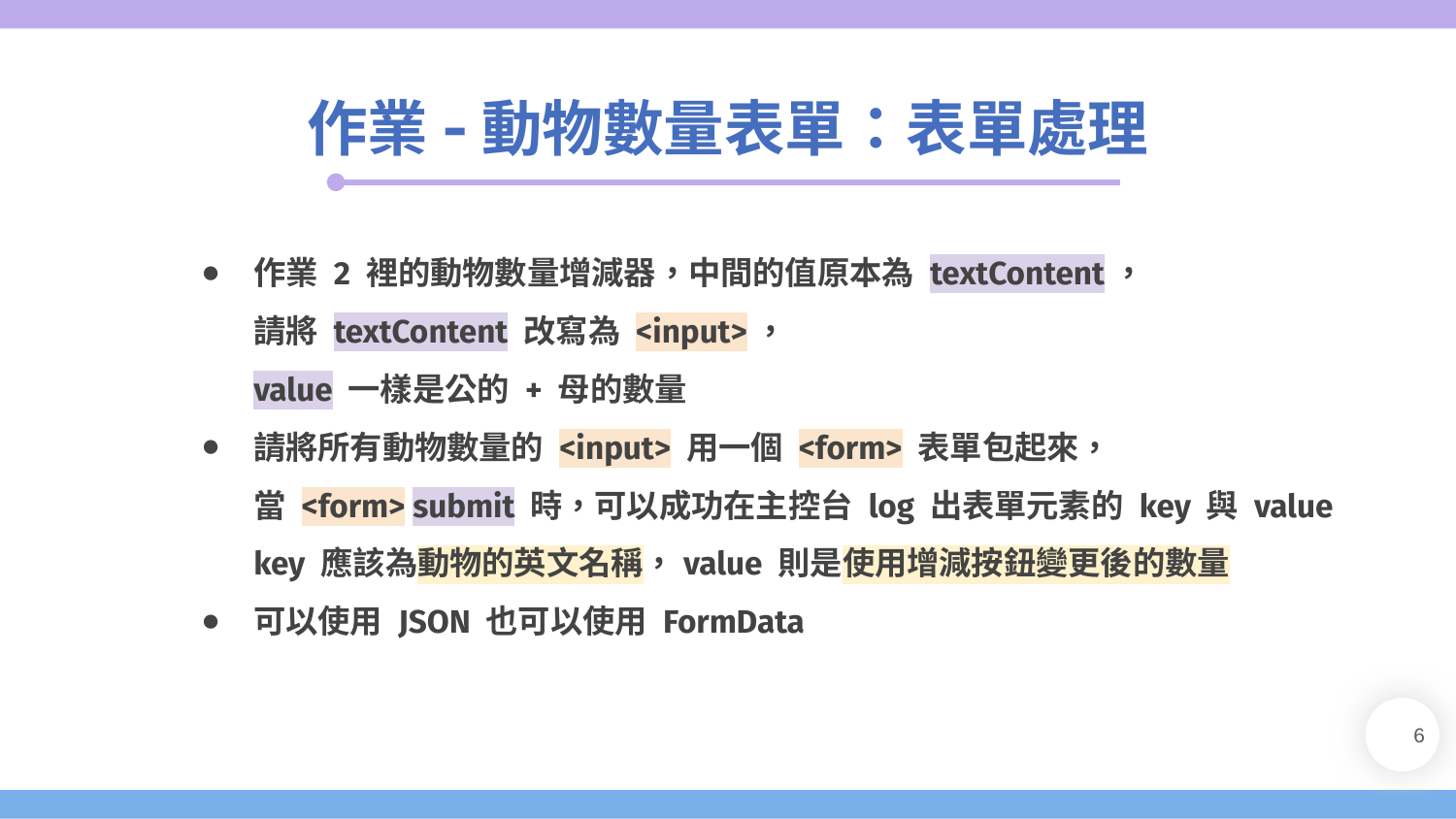

作業-動物數量表單：表單處理
作業 2 裡的動物數量增減器，中間的值原本為 textContent，
請將 textContent 改寫為 <input>，
value 一樣是公的 + 母的數量
請將所有動物數量的 <input> 用一個 <form> 表單包起來，
當 <form> submit 時，可以成功在主控台 log 出表單元素的 key 與 value
key 應該為動物的英文名稱，value 則是使用增減按鈕變更後的數量
可以使用 JSON 也可以使用 FormData

6